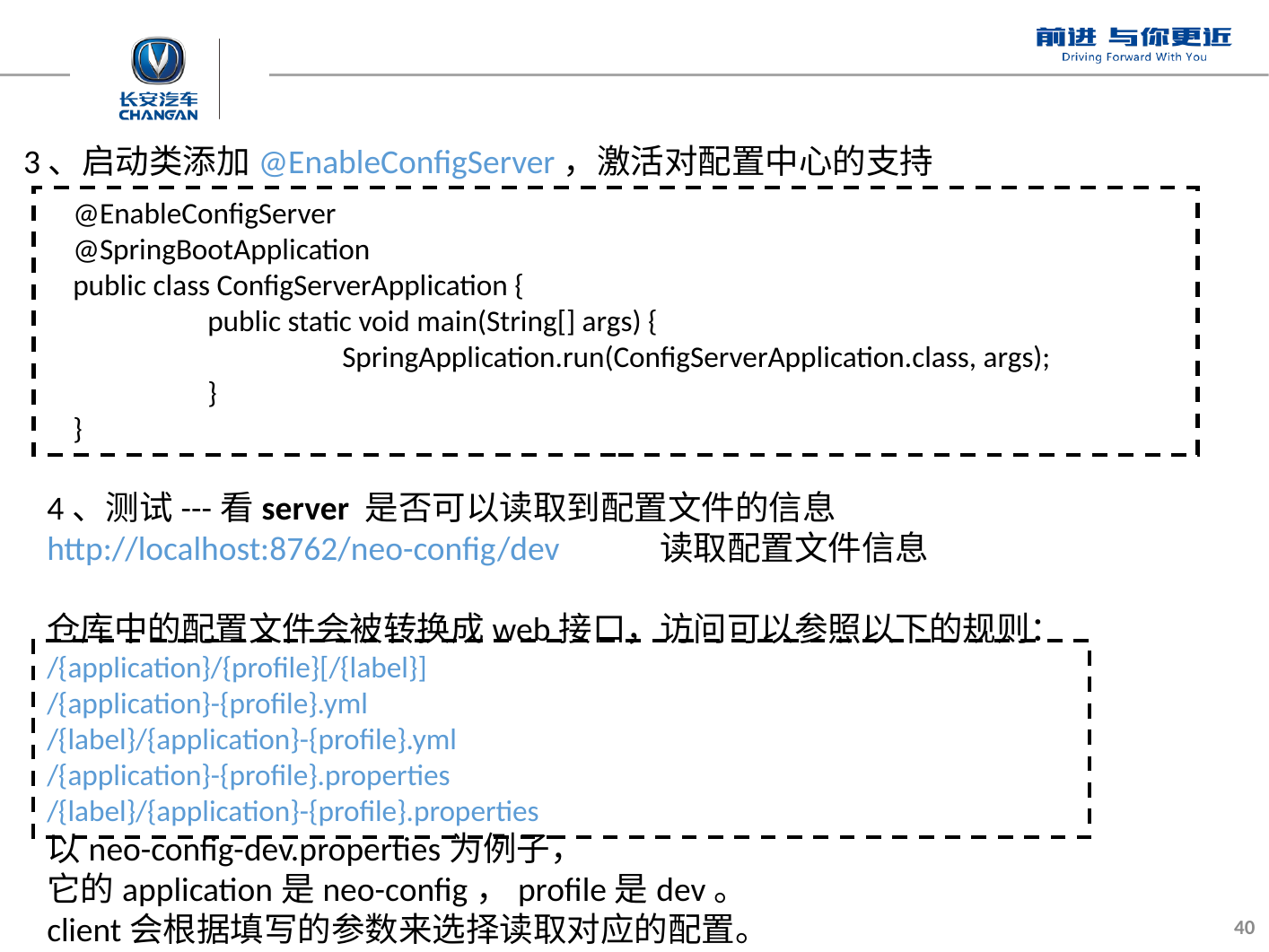

3、启动类添加@EnableConfigServer，激活对配置中心的支持

@EnableConfigServer
@SpringBootApplication
public class ConfigServerApplication {
	public static void main(String[] args) {
		SpringApplication.run(ConfigServerApplication.class, args);
	}
}
4、测试---看server 是否可以读取到配置文件的信息
http://localhost:8762/neo-config/dev            读取配置文件信息

仓库中的配置文件会被转换成web接口，访问可以参照以下的规则：
/{application}/{profile}[/{label}]
/{application}-{profile}.yml
/{label}/{application}-{profile}.yml
/{application}-{profile}.properties
/{label}/{application}-{profile}.properties
以neo-config-dev.properties为例子，
它的application是neo-config，profile是dev。
client会根据填写的参数来选择读取对应的配置。